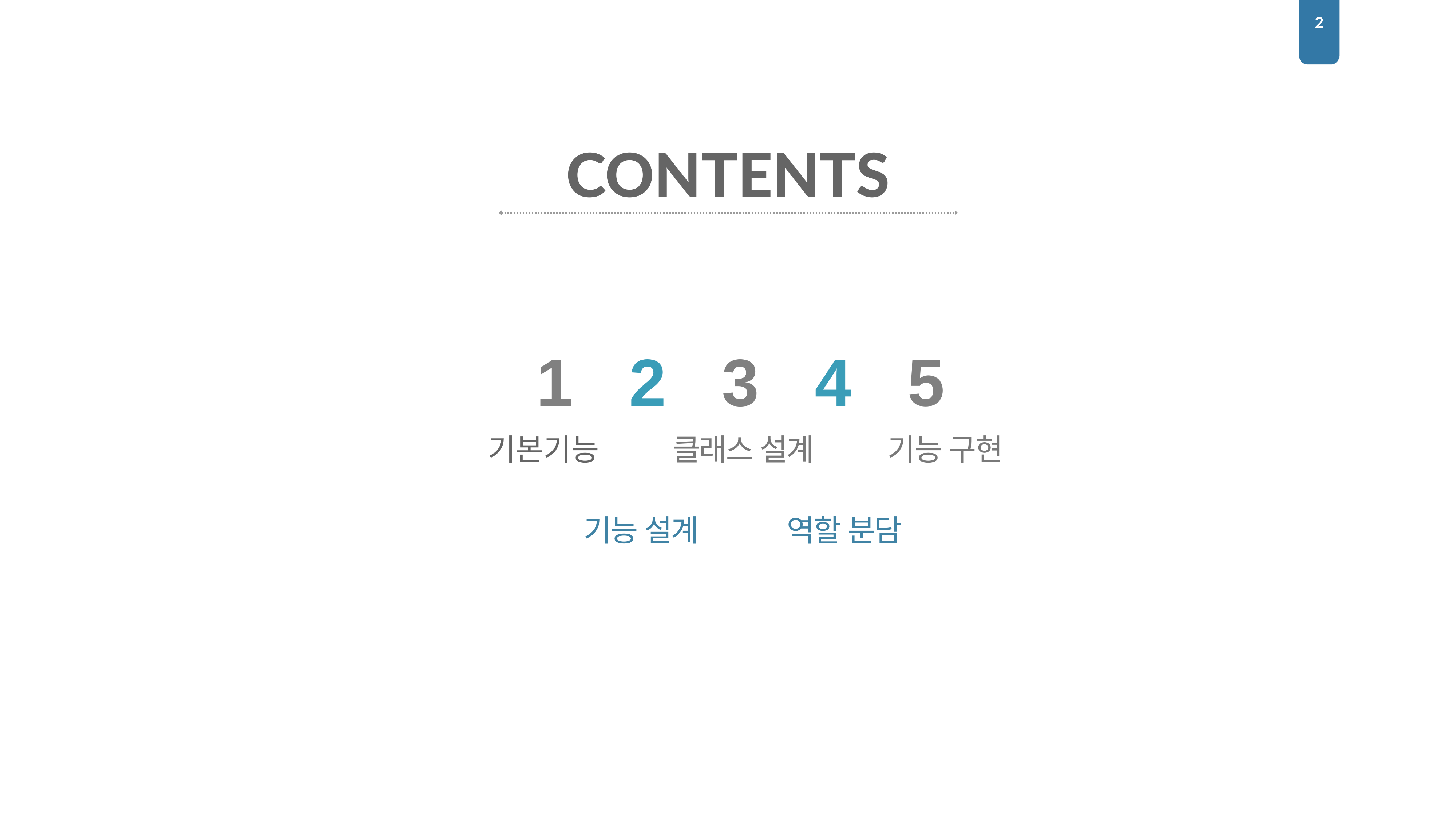

2
CONTENTS

1   2   3   4   5
     기본기능          클래스 설계          기능 구현

기능 설계            역할 분담